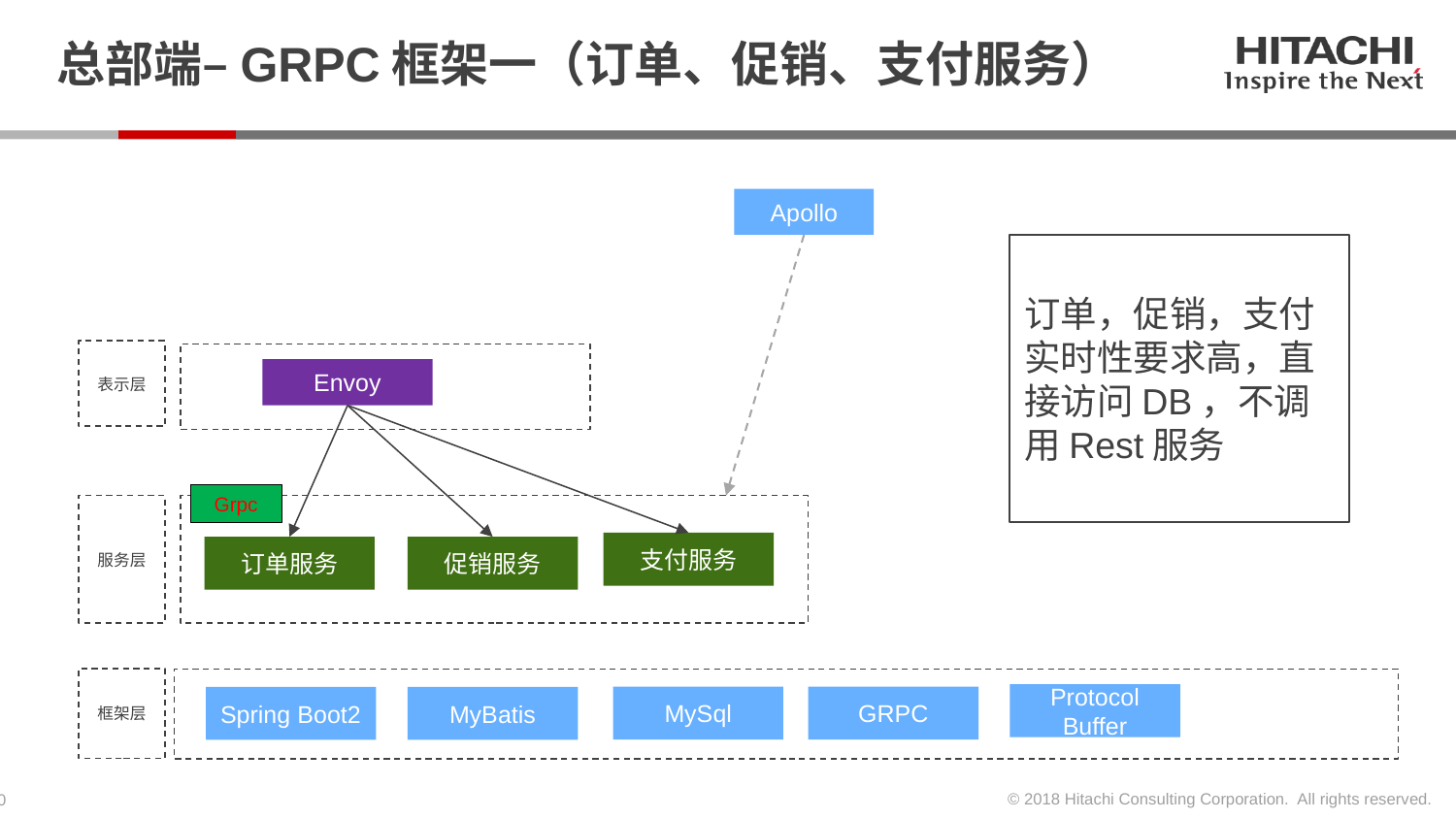

# 总部端–GRPC框架一（订单、促销、支付服务）
Apollo
订单，促销，支付实时性要求高，直接访问DB，不调用Rest服务
表示层

Envoy
Grpc
服务层

支付服务
订单服务
促销服务
框架层

Protocol Buffer
GRPC
MySql
Spring Boot2
MyBatis